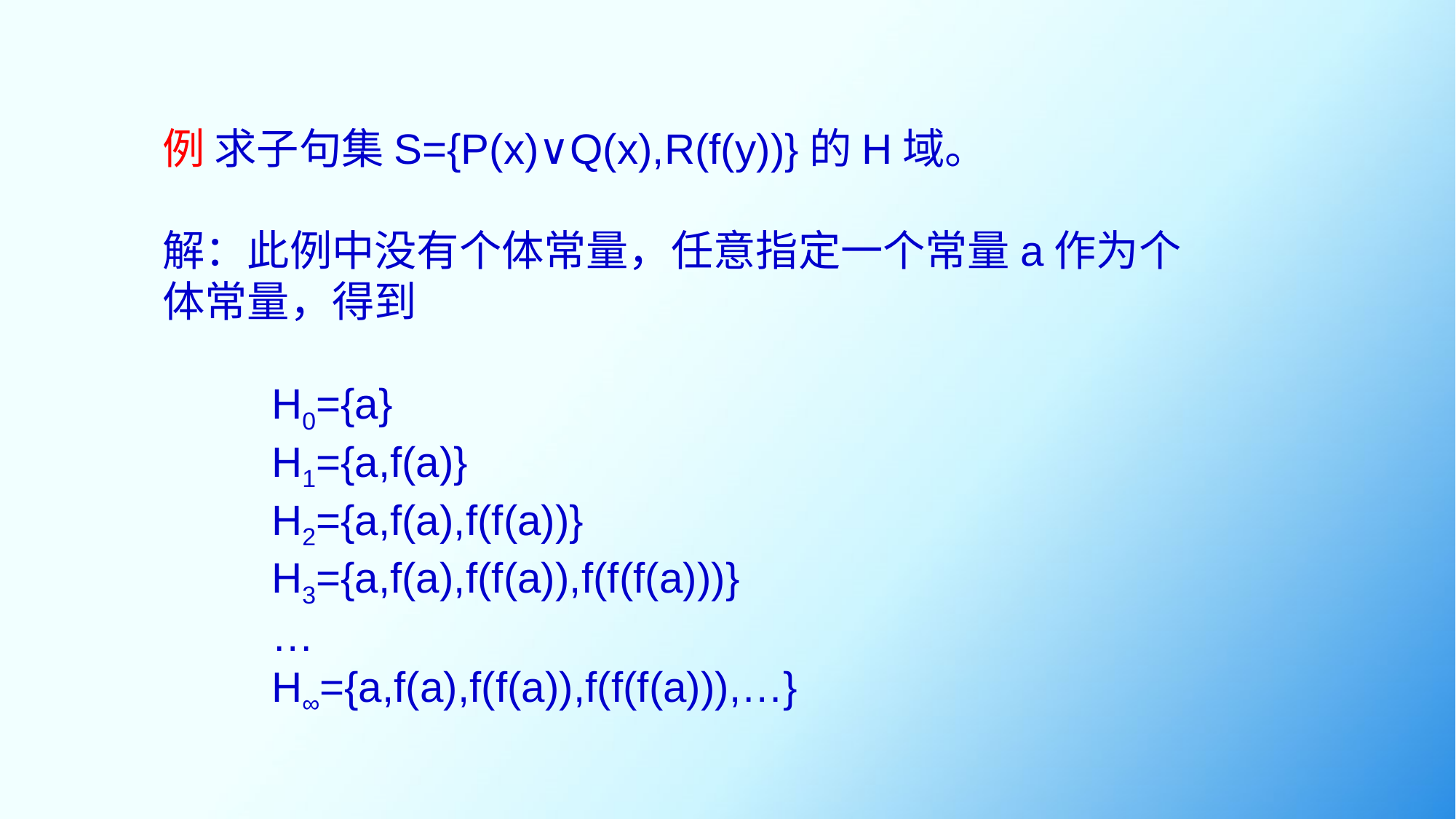

例 求子句集S={P(x)∨Q(x),R(f(y))}的H域。

解：此例中没有个体常量，任意指定一个常量a作为个体常量，得到

	H0={a}
	H1={a,f(a)}
	H2={a,f(a),f(f(a))}
	H3={a,f(a),f(f(a)),f(f(f(a)))}
	…
	H∞={a,f(a),f(f(a)),f(f(f(a))),…}